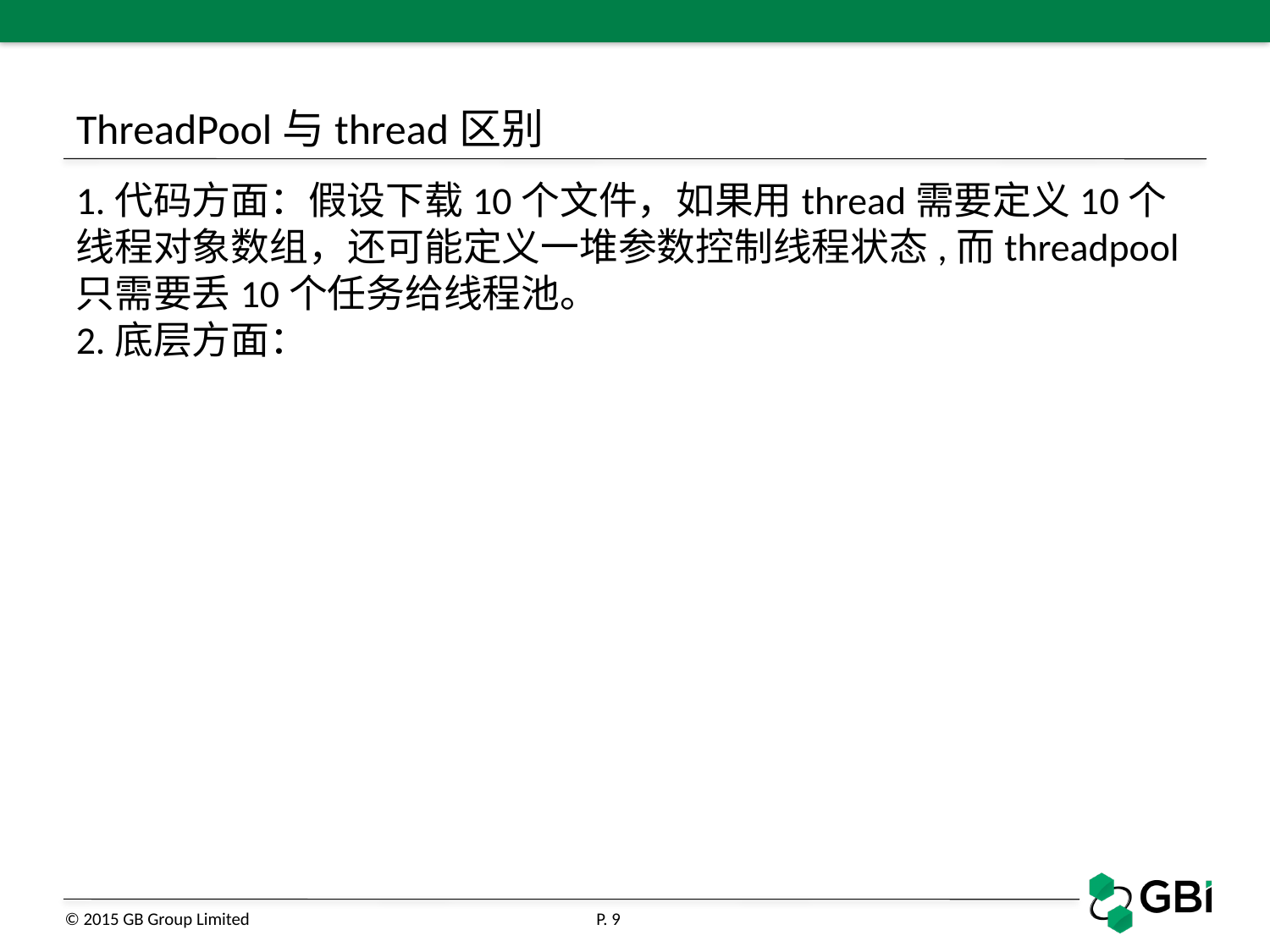

# ThreadPool与thread区别
1.代码方面：假设下载10个文件，如果用thread需要定义10个线程对象数组，还可能定义一堆参数控制线程状态,而threadpool只需要丢10个任务给线程池。
2.底层方面：